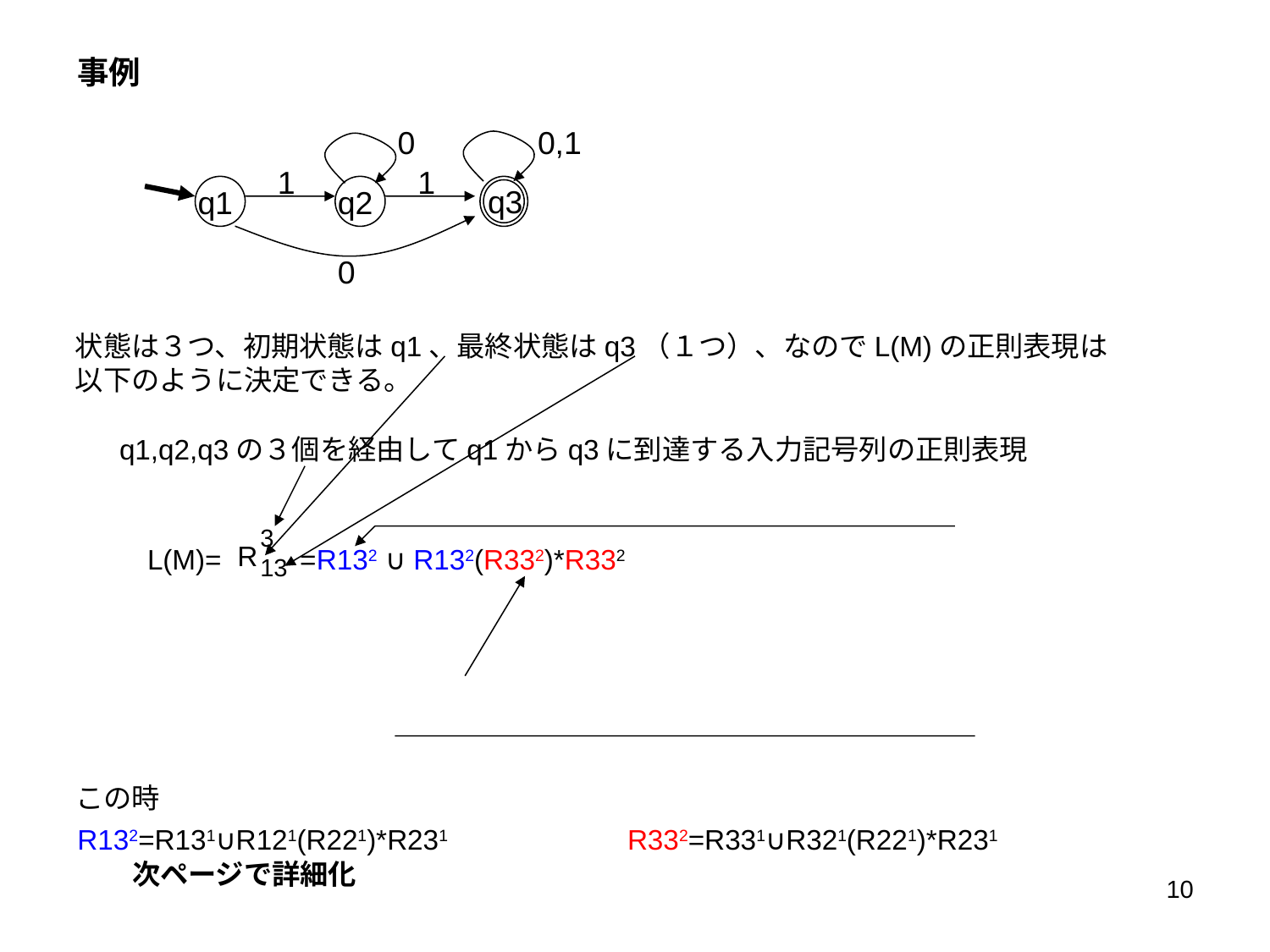

事例
0
0,1

1
1
q3

q1

q2

0
状態は３つ、初期状態はq1、最終状態はq3（１つ）、なのでL(M)の正則表現は
以下のように決定できる。

q1,q2,q3の３個を経由してq1からq3に到達する入力記号列の正則表現

3
R
13

L(M)=          =R132 ∪ R132(R332)*R332

この時
R132=R131∪R121(R221)*R231
R332=R331∪R321(R221)*R231
次ページで詳細化
10